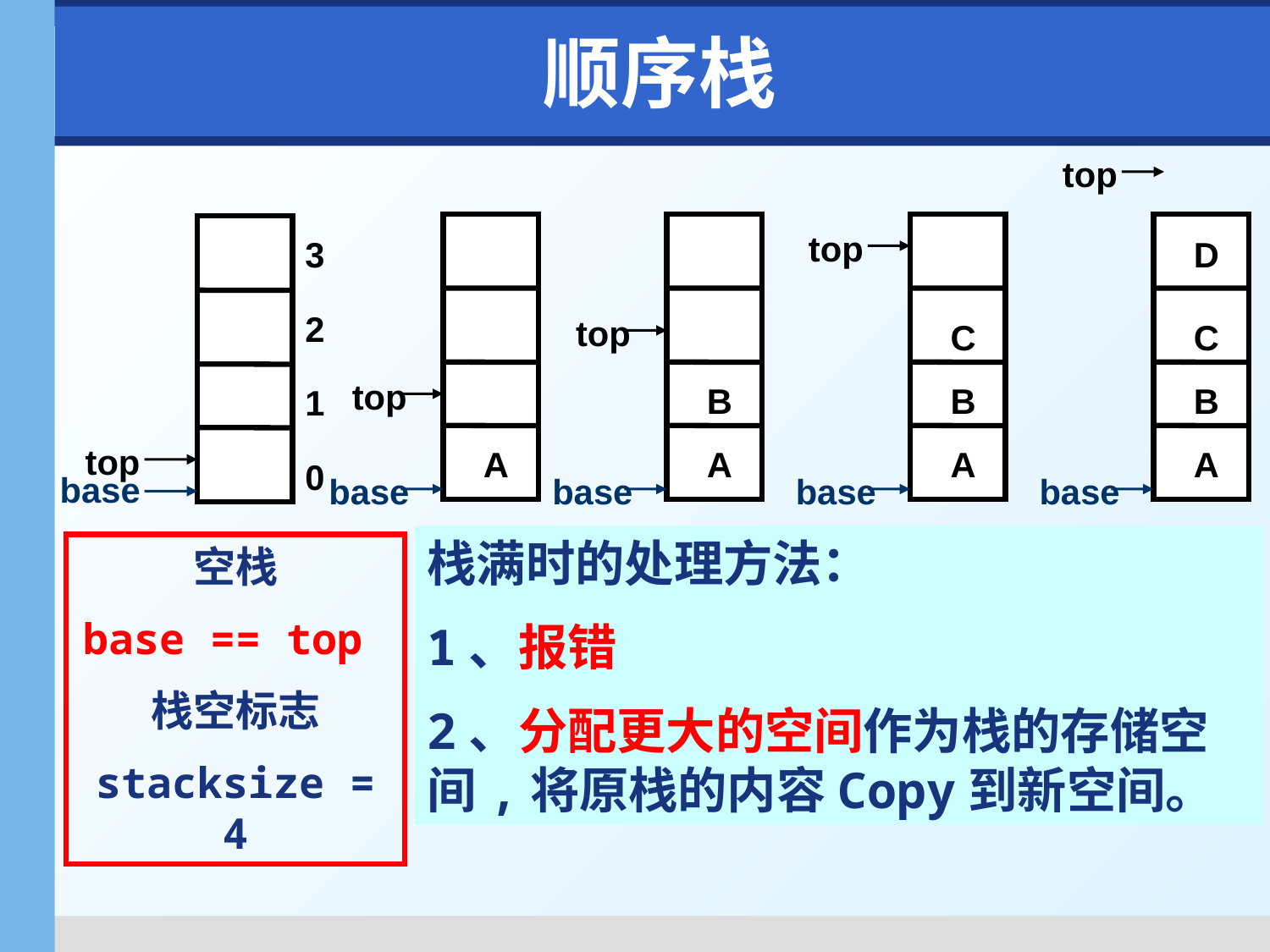

# 顺序栈
top

D

C

B

A

base

top

A
base

B

A

top
base

C

B

A

top
base

3

2

1

top
0

base
栈满时的处理方法：
1、报错
2、分配更大的空间作为栈的存储空间,将原栈的内容Copy到新空间。
空栈
base == top
栈空标志
stacksize = 4